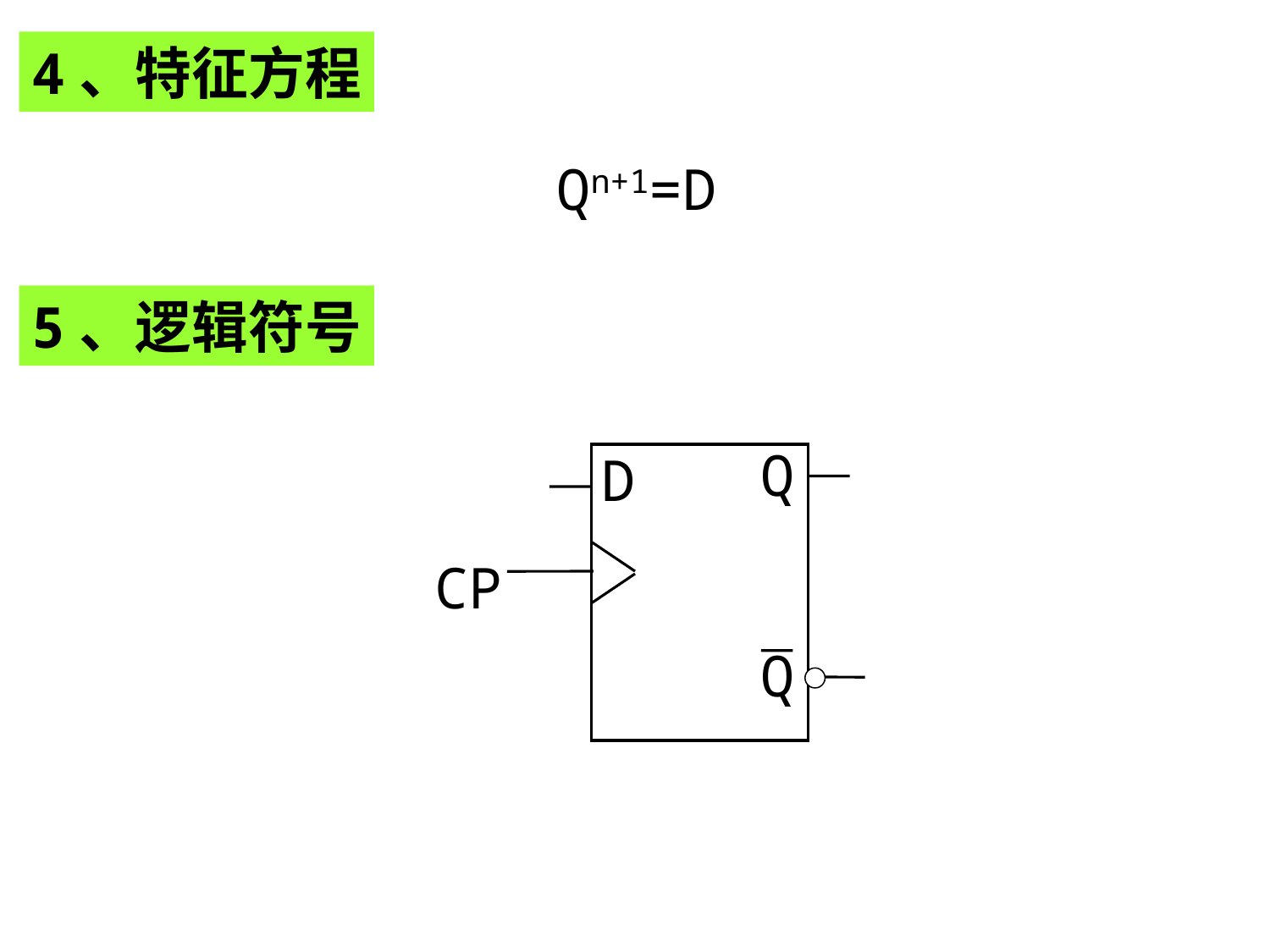

4、特征方程
Qn+1=D
5、逻辑符号
Q
D

CP

Q

40